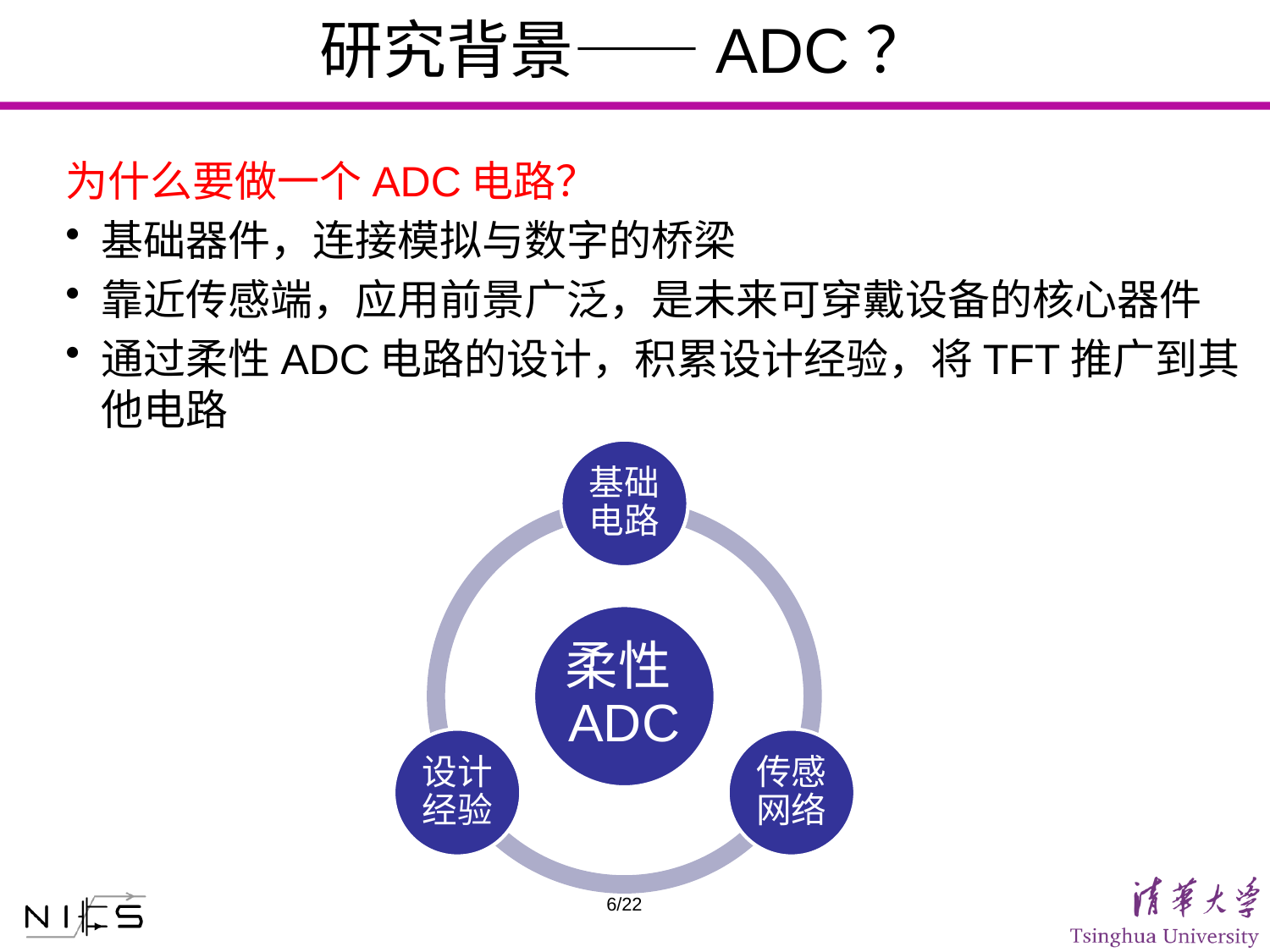

# 研究背景——ADC？
为什么要做一个ADC电路？
基础器件，连接模拟与数字的桥梁
靠近传感端，应用前景广泛，是未来可穿戴设备的核心器件
通过柔性ADC电路的设计，积累设计经验，将TFT推广到其他电路

柔性ADC
基础电路
传感网络
设计经验
6/22